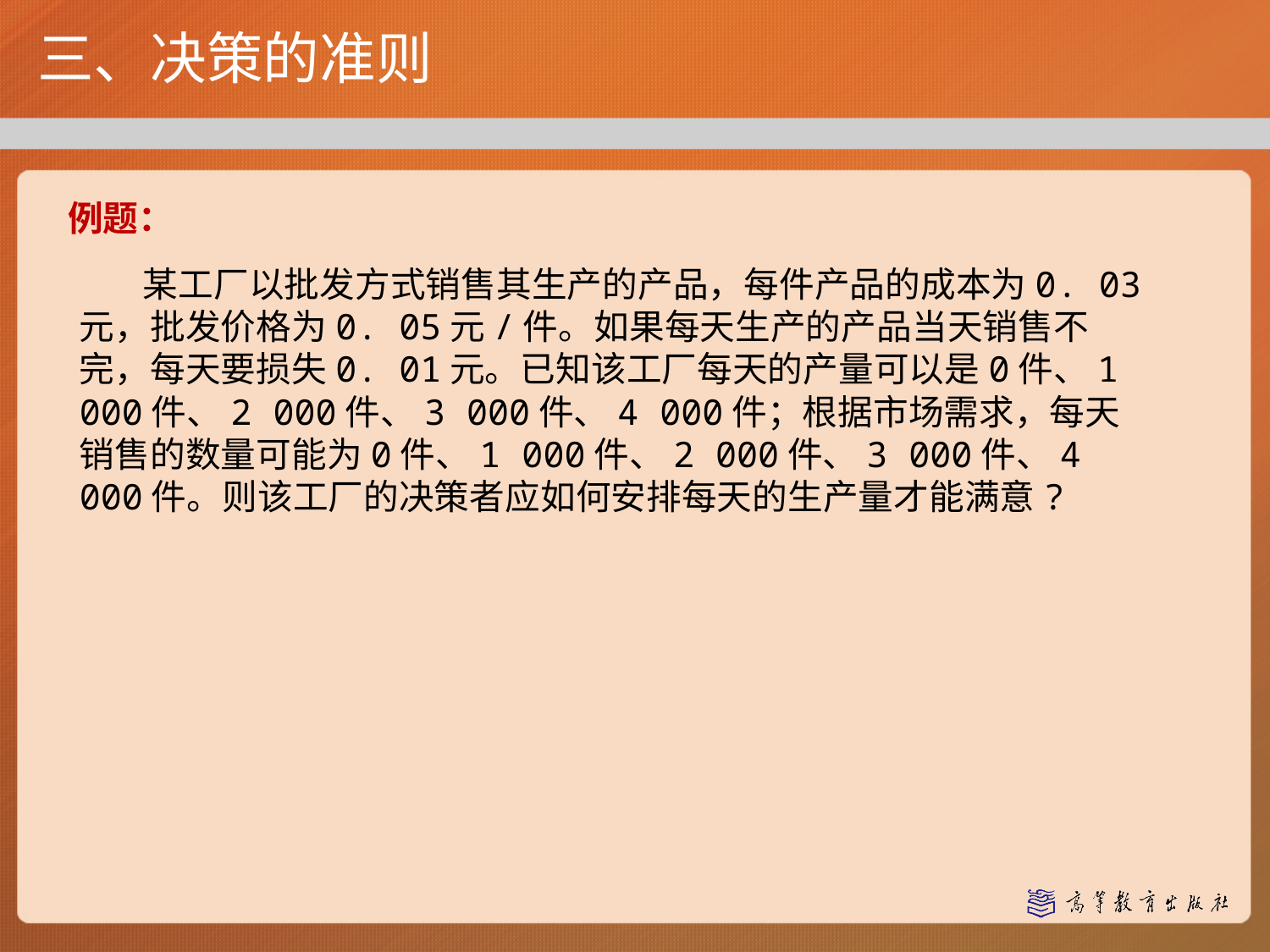

三、决策的准则
例题：
某工厂以批发方式销售其生产的产品，每件产品的成本为0. 03元，批发价格为0. 05元/件。如果每天生产的产品当天销售不完，每天要损失0. 01元。已知该工厂每天的产量可以是0件、1 000件、2 000件、3 000件、4 000件；根据市场需求，每天销售的数量可能为0件、1 000件、2 000件、3 000件、4 000件。则该工厂的决策者应如何安排每天的生产量才能满意?